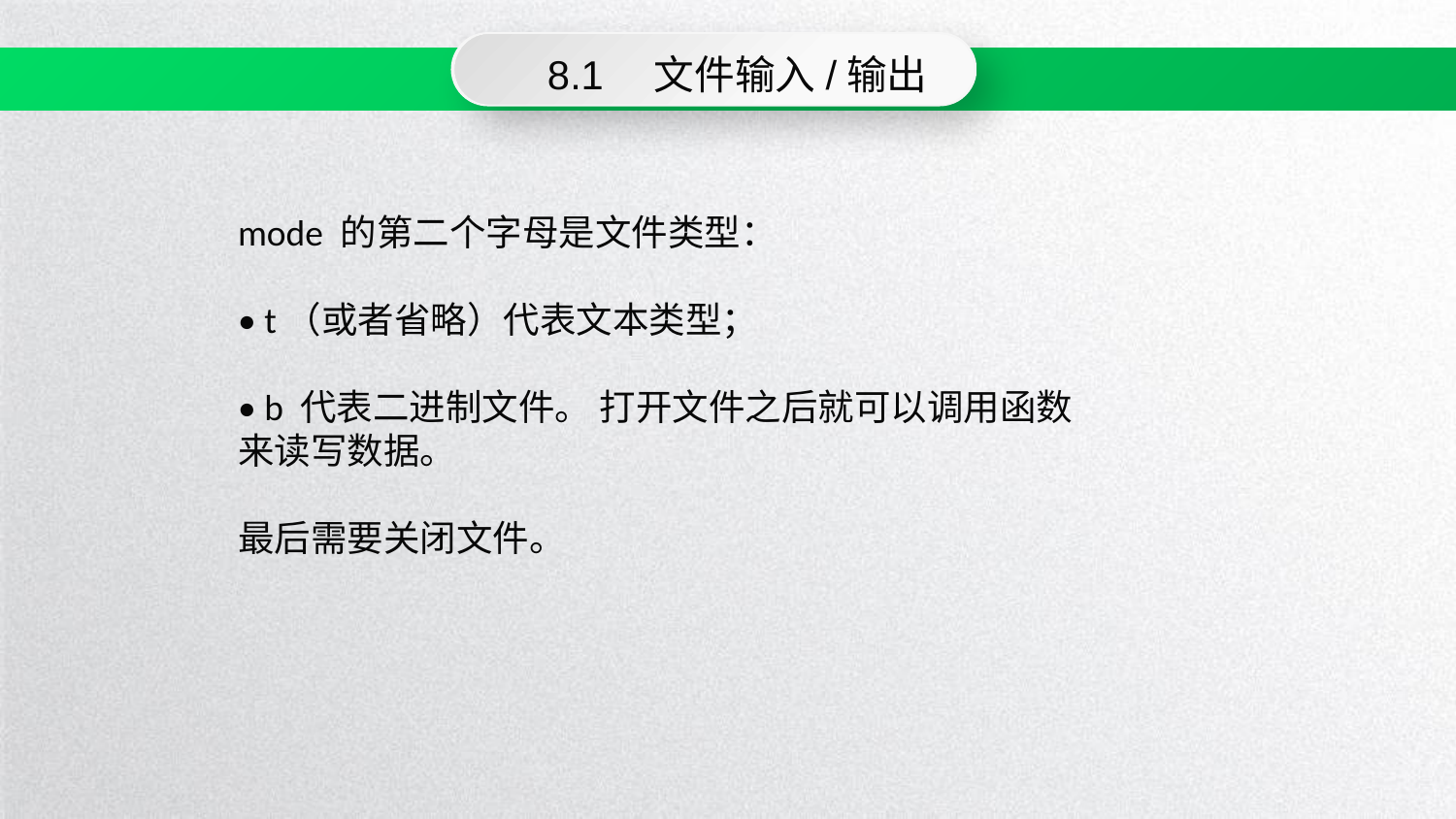

8.1　文件输入/输出
mode 的第二个字母是文件类型：

• t（或者省略）代表文本类型；

• b 代表二进制文件。 打开文件之后就可以调用函数来读写数据。

最后需要关闭文件。